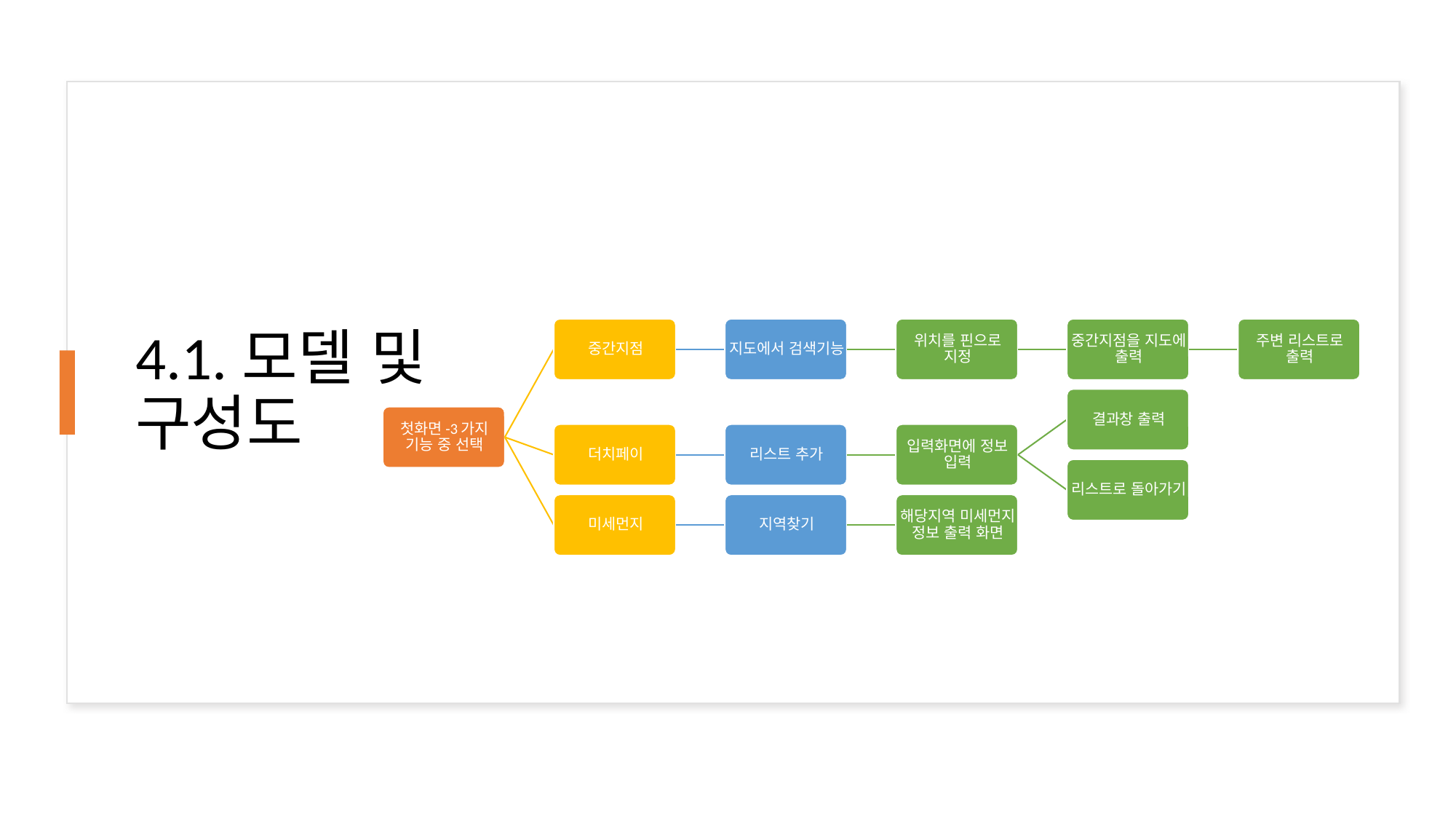

첫화면-3가지 기능 중 선택

중간지점

지도에서 검색기능

위치를 핀으로 지정

중간지점을 지도에 출력

주변 리스트로 출력

더치페이

리스트 추가

입력화면에 정보 입력

결과창 출력

리스트로 돌아가기

미세먼지

지역찾기

해당지역 미세먼지 정보 출력 화면
# 4.1.모델 및 구성도